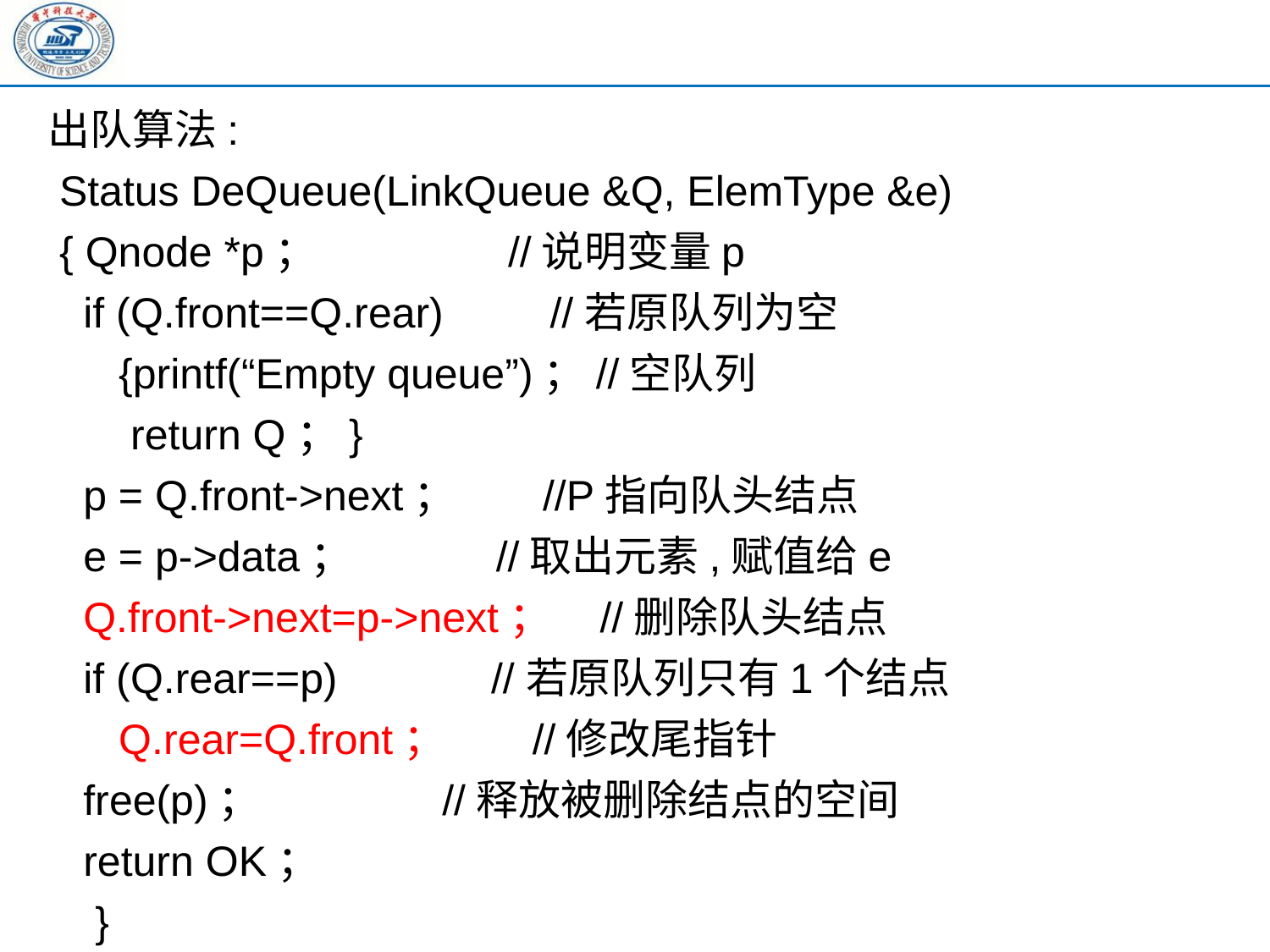

出队算法:
 Status DeQueue(LinkQueue &Q, ElemType &e)
 { Qnode *p；                   //说明变量p
   if (Q.front==Q.rear)         //若原队列为空
      {printf(“Empty queue”)；//空队列
       return Q；}
   p = Q.front->next；        //P指向队头结点
   e = p->data；              //取出元素,赋值给e
   Q.front->next=p->next；    //删除队头结点
   if (Q.rear==p)             //若原队列只有1个结点
      Q.rear=Q.front；        //修改尾指针
   free(p)；                  //释放被删除结点的空间
   return OK；
    }